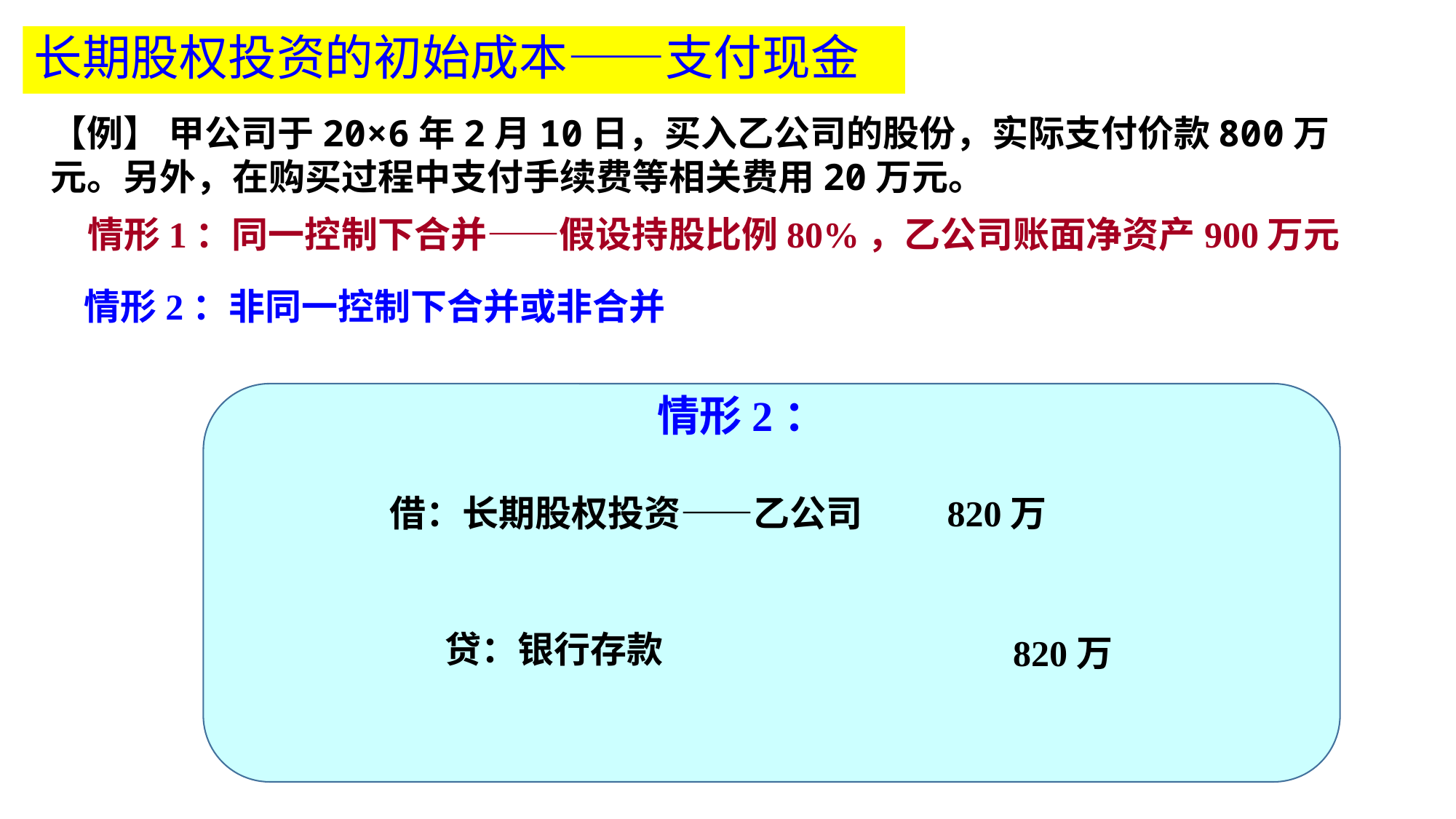

长期股权投资的初始成本——支付现金
【例】 甲公司于20×6年2月10日，买入乙公司的股份，实际支付价款800万元。另外，在购买过程中支付手续费等相关费用20万元。
情形1：同一控制下合并——假设持股比例80%，乙公司账面净资产900万元
情形2：非同一控制下合并或非合并

情形2：
借：长期股权投资——乙公司
820万
贷：银行存款
820万